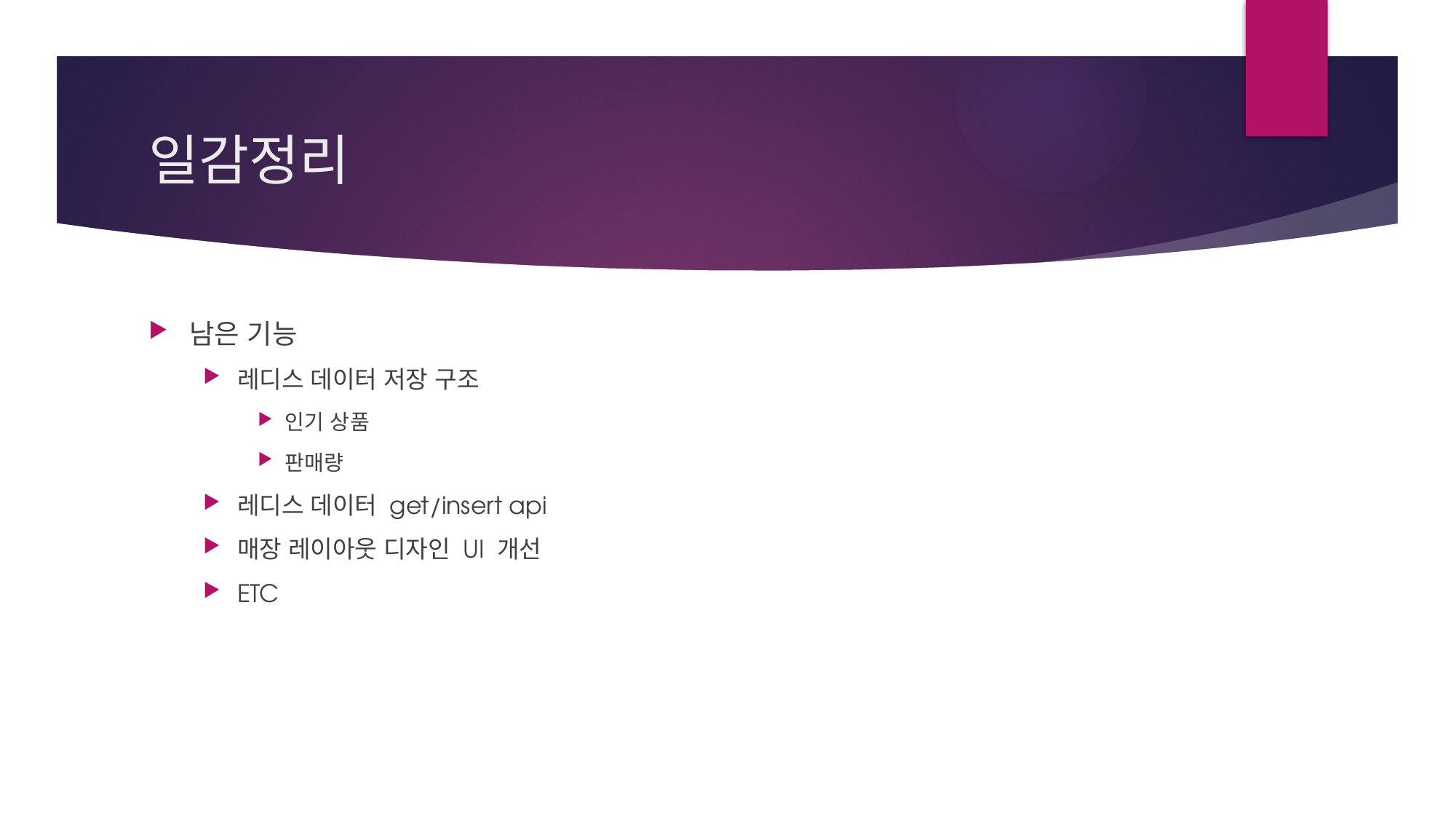

# 일감정리
남은 기능
레디스 데이터 저장 구조
인기 상품
판매량
레디스 데이터 get/insert api
매장 레이아웃 디자인 UI 개선
ETC